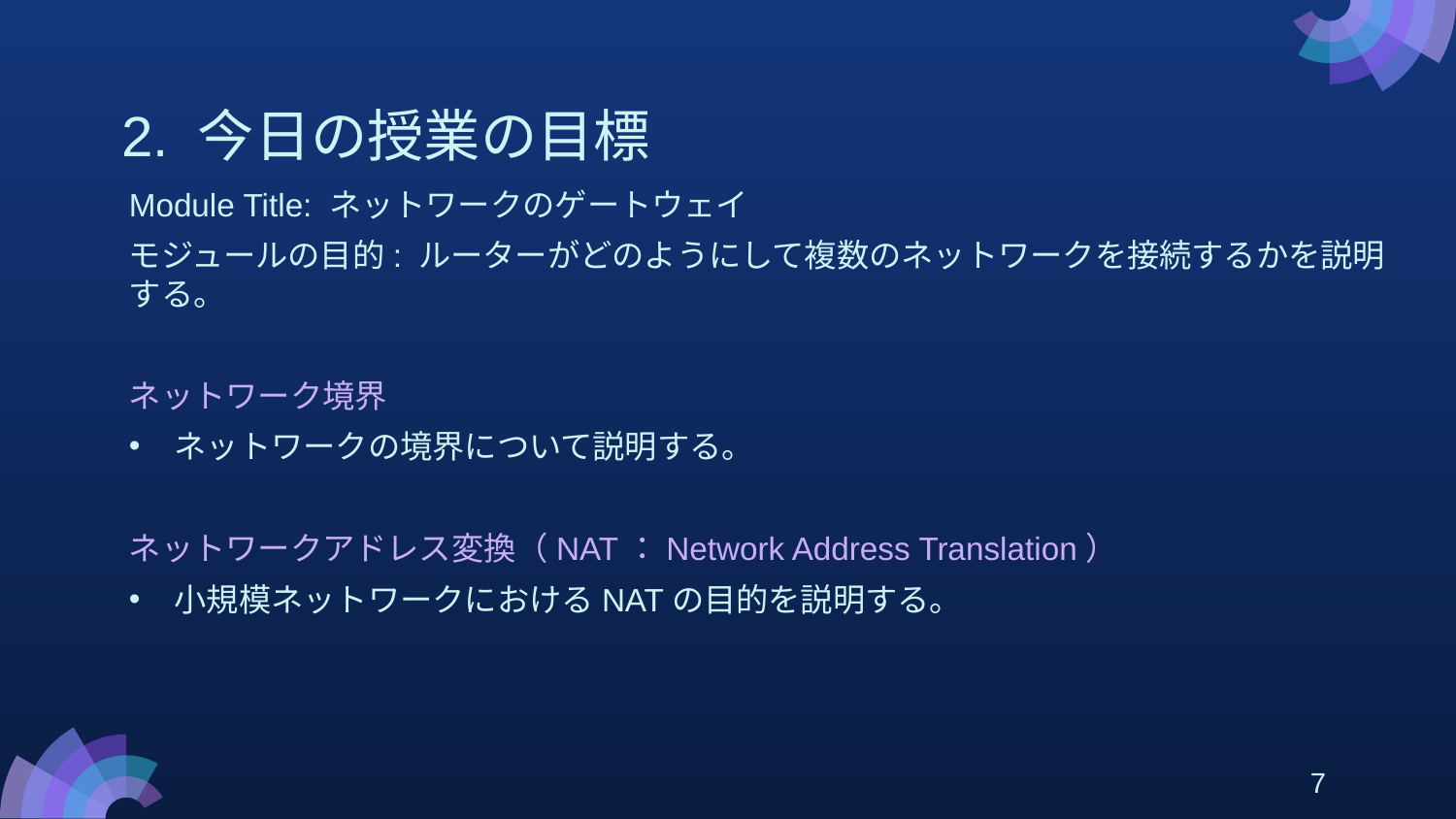

# 2. 今日の授業の目標
Module Title: ネットワークのゲートウェイ
モジュールの目的: ルーターがどのようにして複数のネットワークを接続するかを説明する。

ネットワーク境界
ネットワークの境界について説明する。

ネットワークアドレス変換（NAT：Network Address Translation）
小規模ネットワークにおけるNATの目的を説明する。